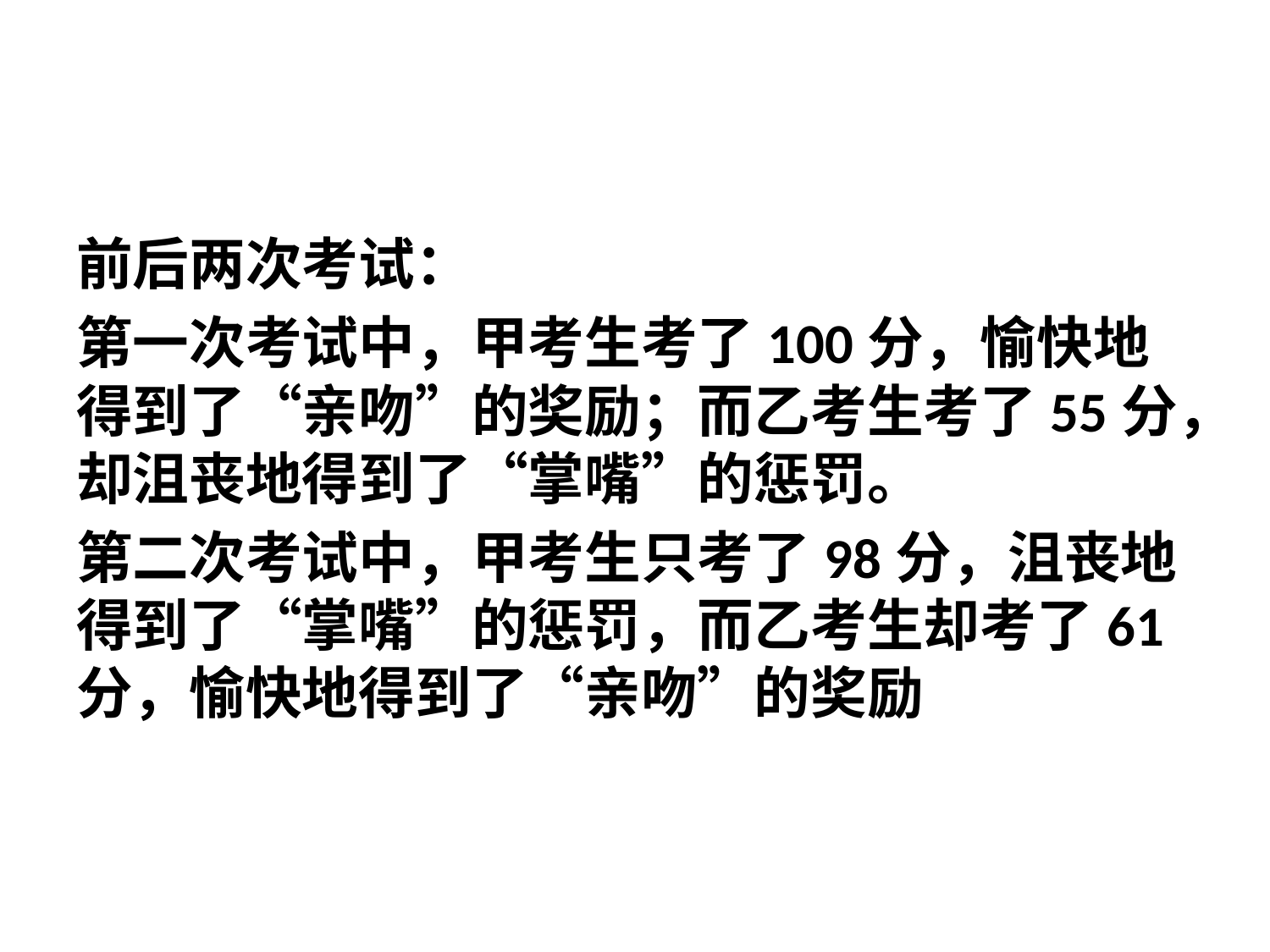

#
前后两次考试：
第一次考试中，甲考生考了100分，愉快地得到了“亲吻”的奖励；而乙考生考了55分，却沮丧地得到了“掌嘴”的惩罚。
第二次考试中，甲考生只考了98分，沮丧地得到了“掌嘴”的惩罚，而乙考生却考了61分，愉快地得到了“亲吻”的奖励